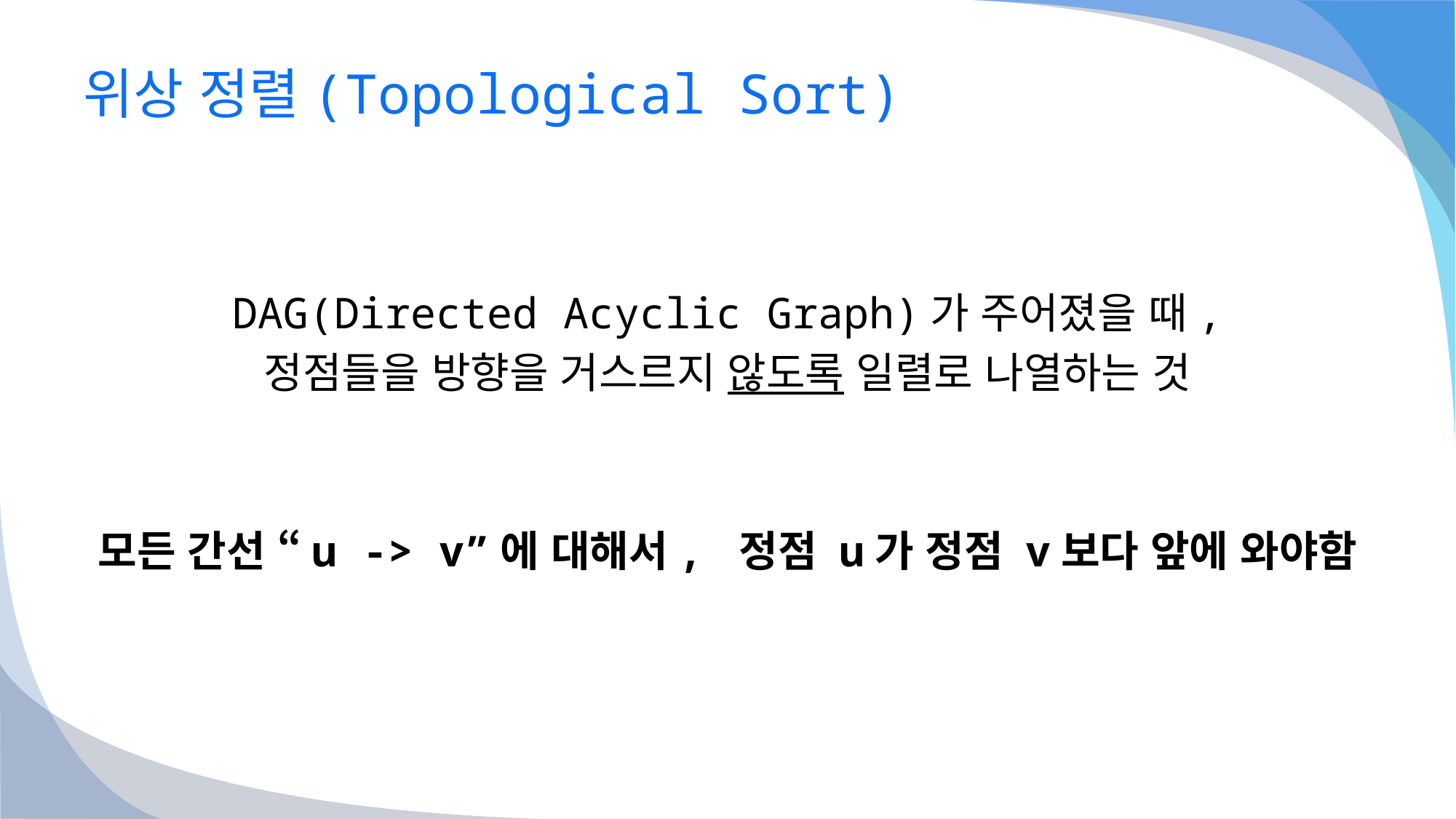

# 위상 정렬(Topological Sort)

DAG(Directed Acyclic Graph)가 주어졌을 때,
정점들을 방향을 거스르지 않도록 일렬로 나열하는 것

모든 간선 “u -> v”에 대해서, 정점 u가 정점 v보다 앞에 와야함